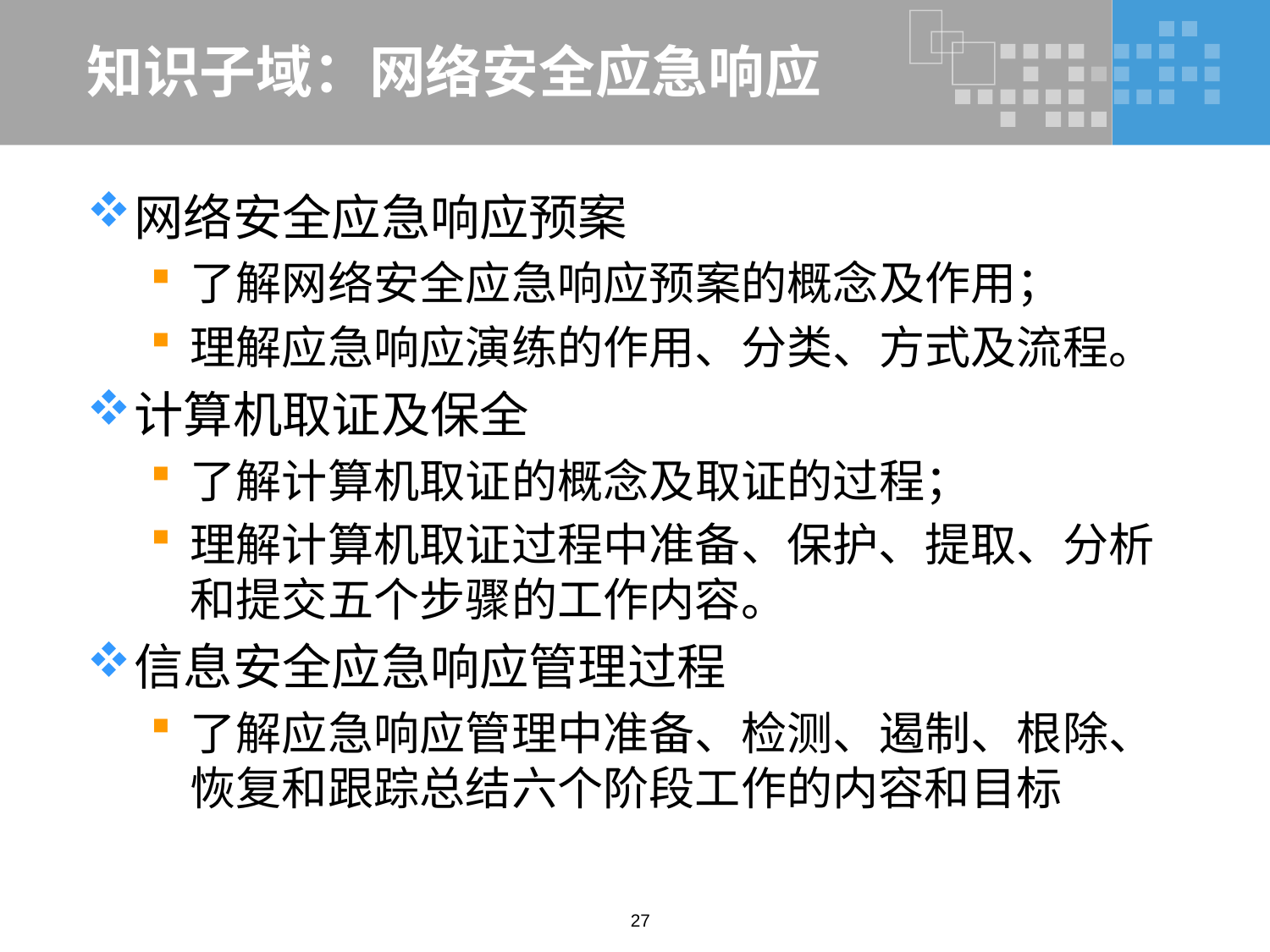

# 知识子域：网络安全应急响应
网络安全应急响应预案
了解网络安全应急响应预案的概念及作用；
理解应急响应演练的作用、分类、方式及流程。
计算机取证及保全
了解计算机取证的概念及取证的过程；
理解计算机取证过程中准备、保护、提取、分析和提交五个步骤的工作内容。
信息安全应急响应管理过程
了解应急响应管理中准备、检测、遏制、根除、恢复和跟踪总结六个阶段工作的内容和目标

27